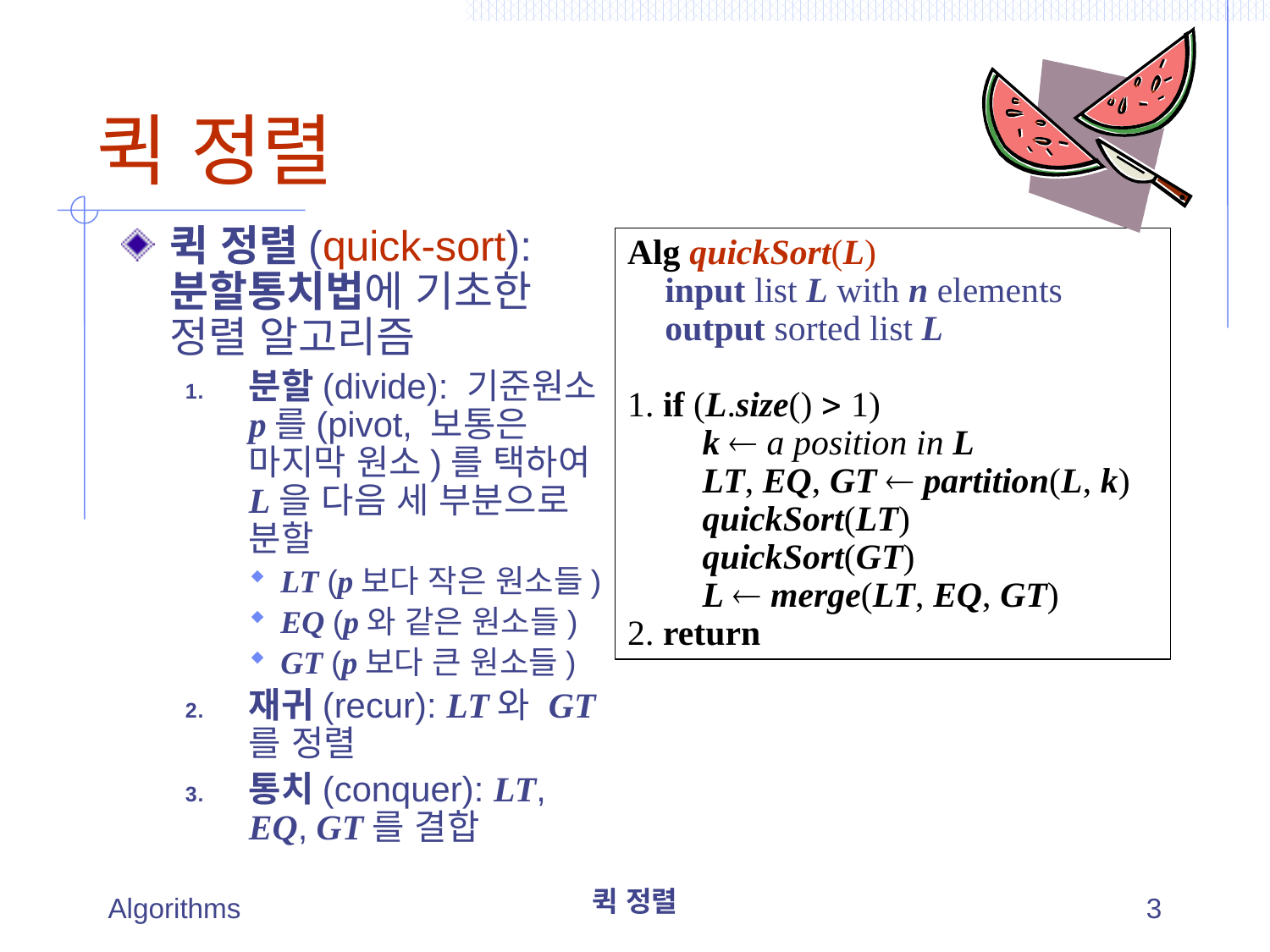

# 퀵 정렬
퀵 정렬(quick-sort):  분할통치법에 기초한 정렬 알고리즘
분할(divide): 기준원소 p를(pivot, 보통은 마지막 원소)를 택하여 L을 다음 세 부분으로 분할
LT (p보다 작은 원소들)
EQ (p와 같은 원소들)
GT (p보다 큰 원소들)
재귀(recur): LT와 GT를 정렬
통치(conquer): LT, EQ, GT를 결합
Alg quickSort(L)
	input list L with n elements
	output sorted list L

1. if (L.size() > 1)
		k ← a position in L
		LT, EQ, GT ← partition(L, k)
		quickSort(LT)
		quickSort(GT)
		L ← merge(LT, EQ, GT)
2. return
Algorithms
퀵 정렬
3